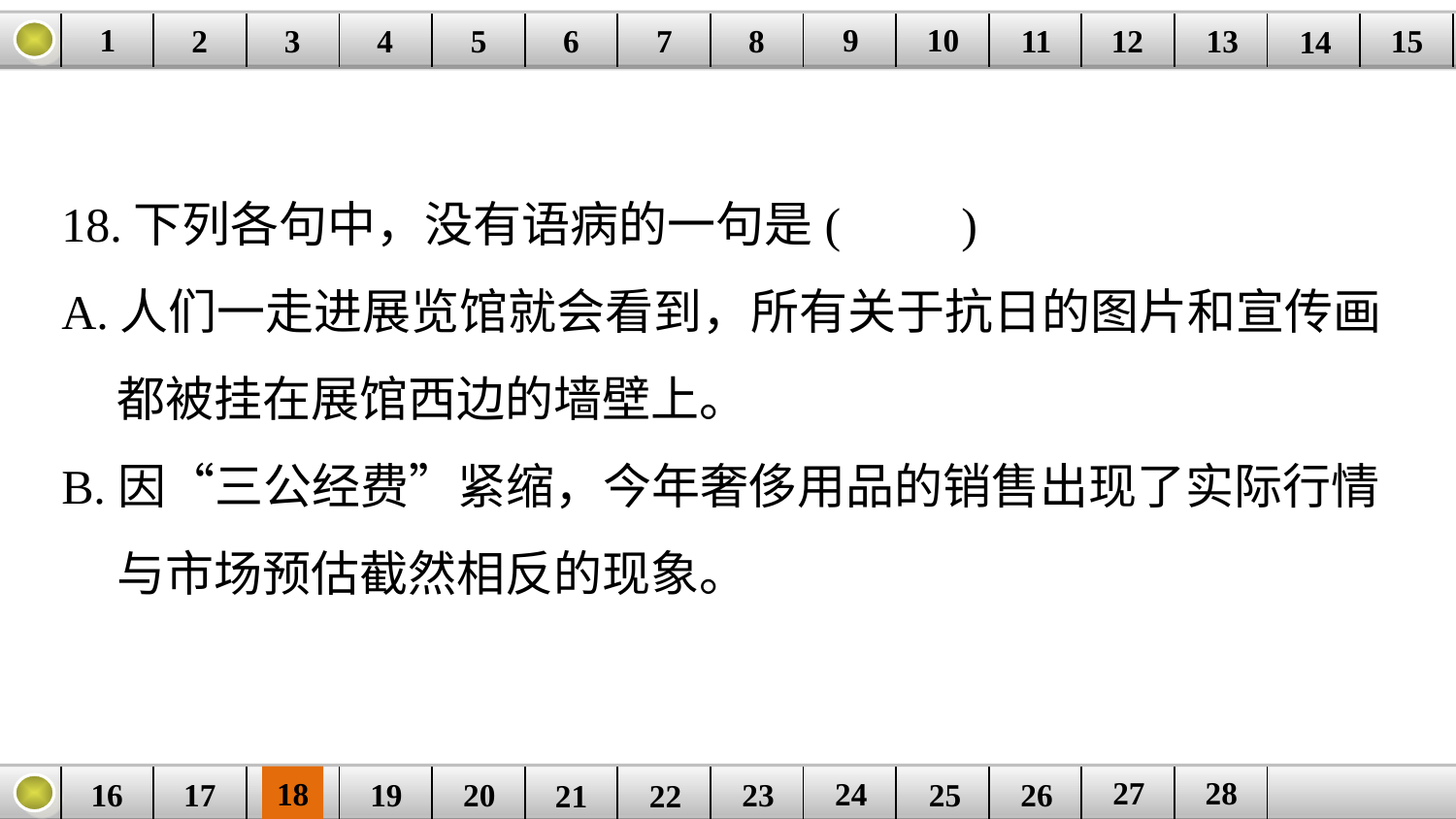

9
10
1
3
4
5
6
8
11
2
12
15
|  |  |  |  |  |  |  |  |  |  |  |  |  |  |  |
| --- | --- | --- | --- | --- | --- | --- | --- | --- | --- | --- | --- | --- | --- | --- |
7
13
14

18.下列各句中，没有语病的一句是(　　)
A.人们一走进展览馆就会看到，所有关于抗日的图片和宣传画
    都被挂在展馆西边的墙壁上。
B.因“三公经费”紧缩，今年奢侈用品的销售出现了实际行情
    与市场预估截然相反的现象。

27
28
18
24
16
25
26
|  |  |  |  |  |  |  |  |  |  |  |  |  |
| --- | --- | --- | --- | --- | --- | --- | --- | --- | --- | --- | --- | --- |
23
17
19
20
21
22